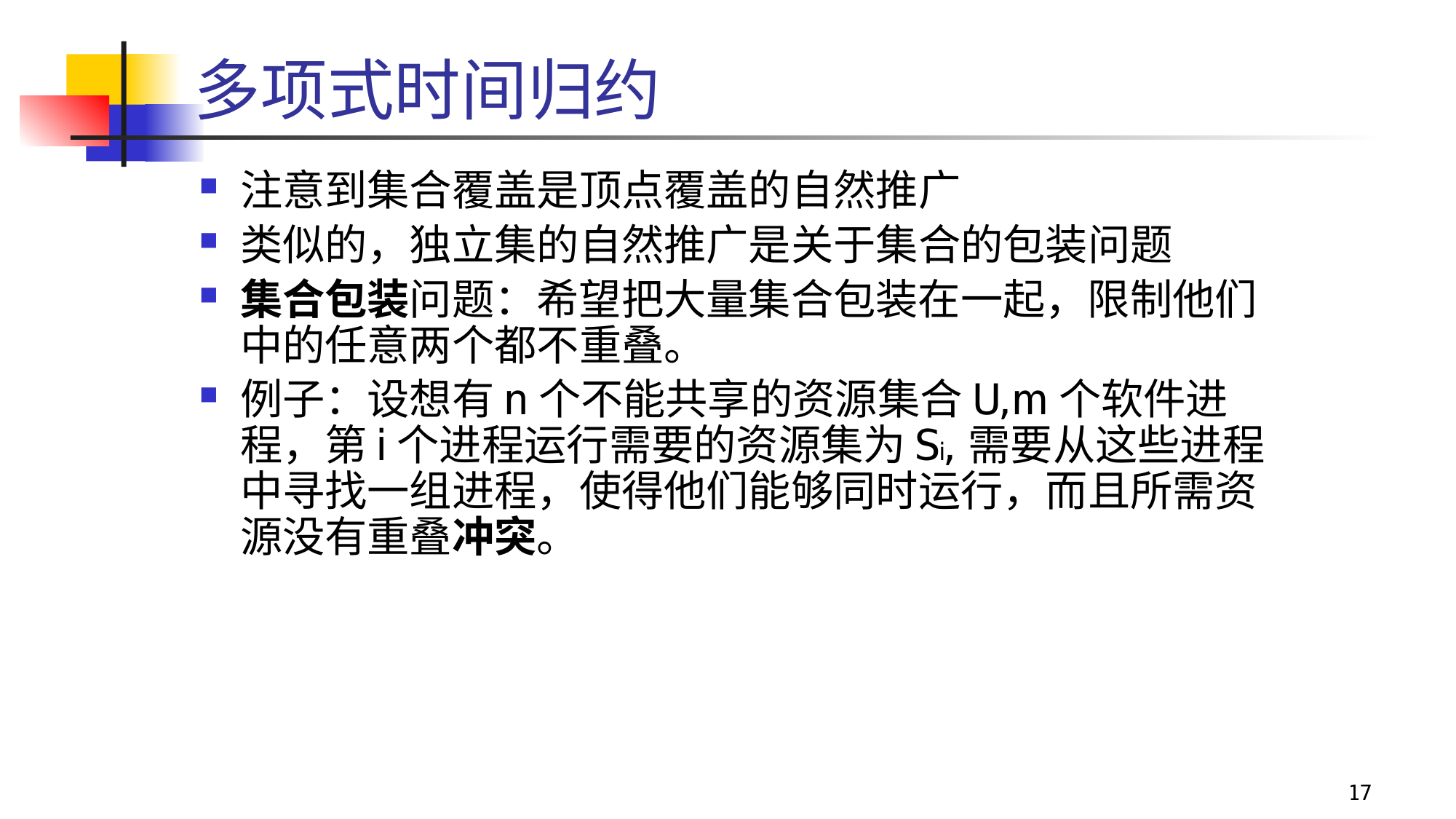

# 多项式时间归约
注意到集合覆盖是顶点覆盖的自然推广
类似的，独立集的自然推广是关于集合的包装问题
集合包装问题：希望把大量集合包装在一起，限制他们中的任意两个都不重叠。
例子：设想有n个不能共享的资源集合U,m个软件进程，第i个进程运行需要的资源集为Si,需要从这些进程中寻找一组进程，使得他们能够同时运行，而且所需资源没有重叠冲突。
17